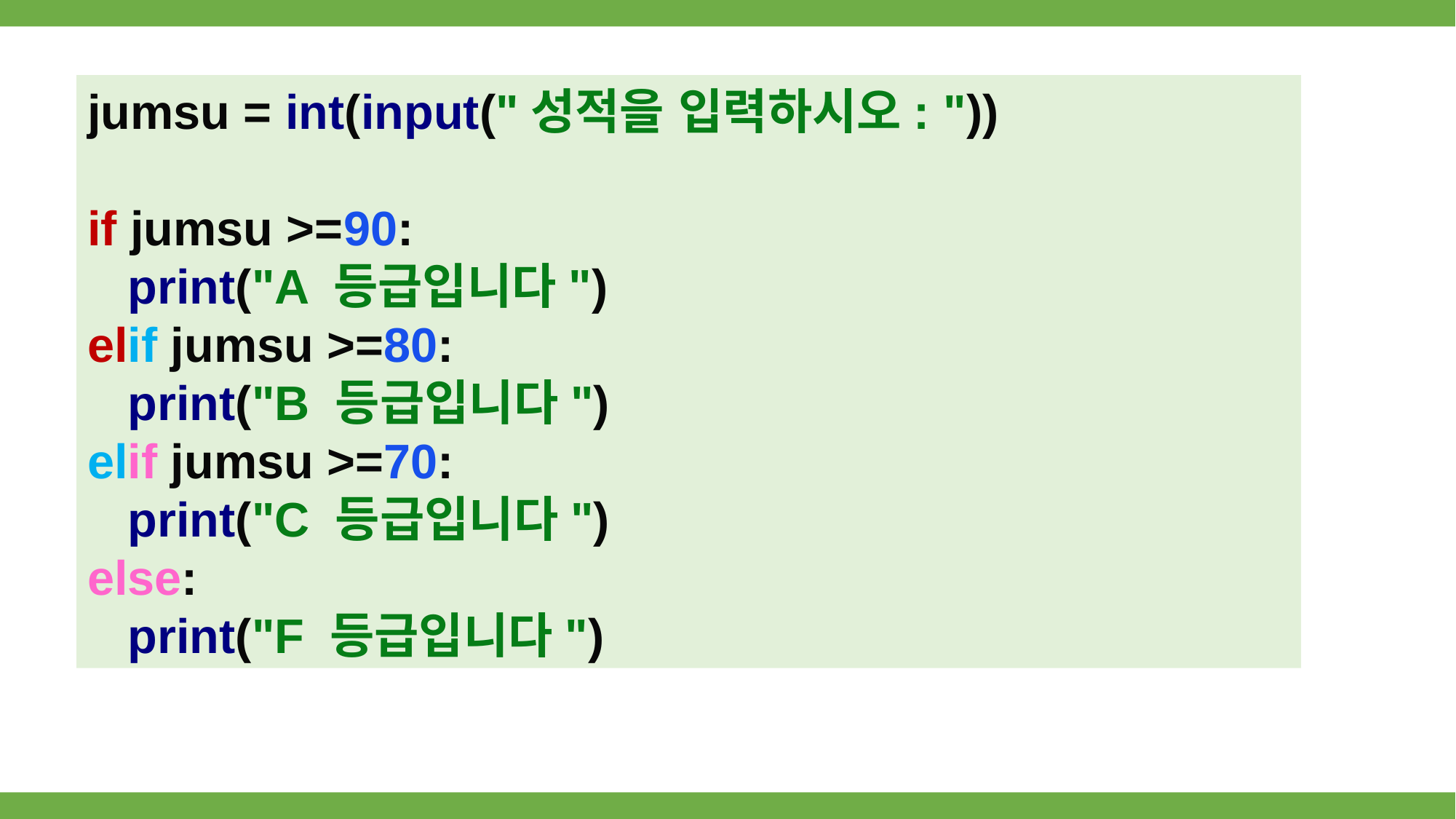

jumsu = int(input("성적을 입력하시오: "))
if jumsu >=90:
   print("A 등급입니다")
elif jumsu >=80:
   print("B 등급입니다")
elif jumsu >=70:
   print("C 등급입니다")
else:
   print("F 등급입니다")